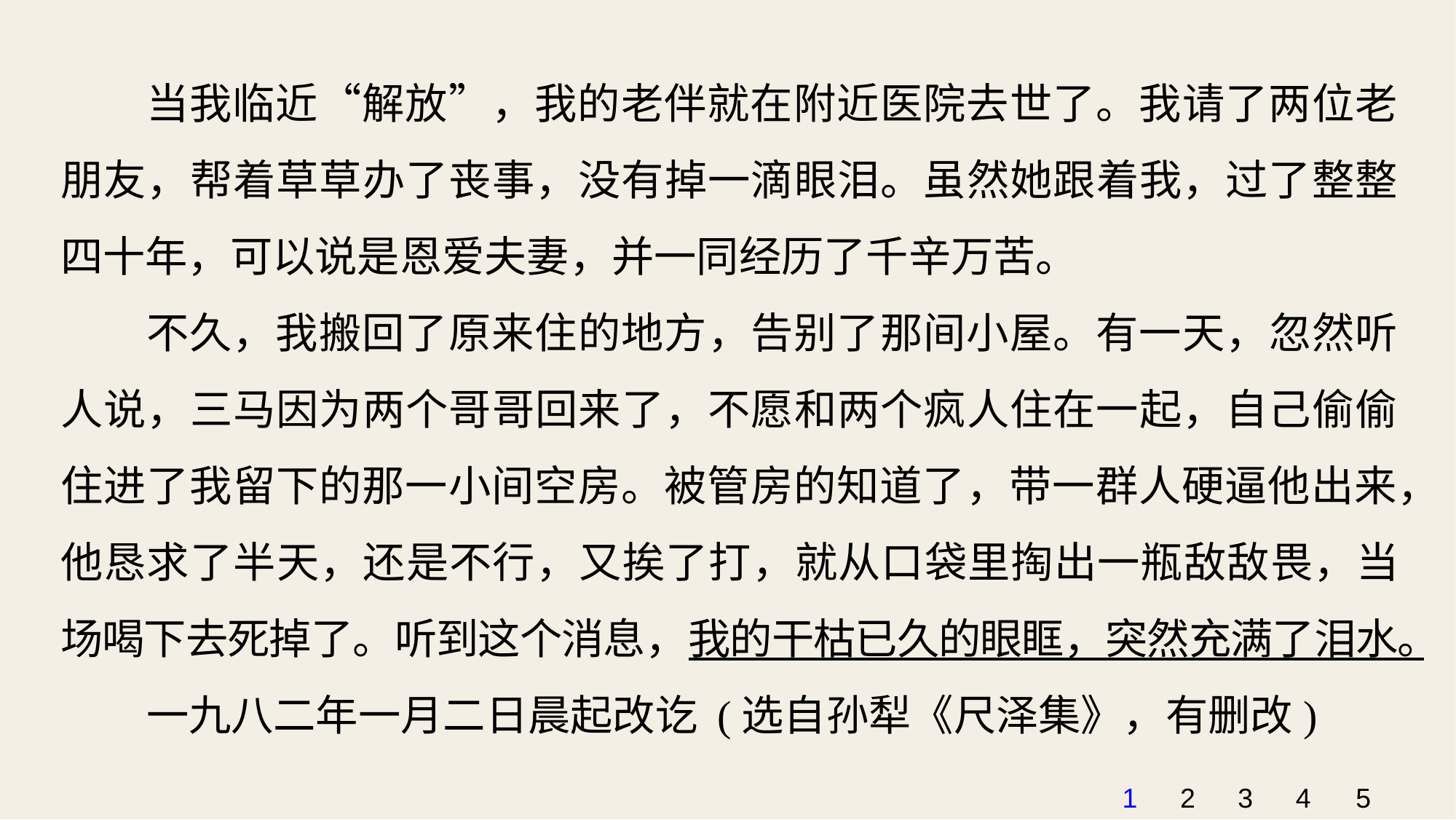

当我临近“解放”，我的老伴就在附近医院去世了。我请了两位老朋友，帮着草草办了丧事，没有掉一滴眼泪。虽然她跟着我，过了整整四十年，可以说是恩爱夫妻，并一同经历了千辛万苦。
不久，我搬回了原来住的地方，告别了那间小屋。有一天，忽然听人说，三马因为两个哥哥回来了，不愿和两个疯人住在一起，自己偷偷住进了我留下的那一小间空房。被管房的知道了，带一群人硬逼他出来，他恳求了半天，还是不行，又挨了打，就从口袋里掏出一瓶敌敌畏，当场喝下去死掉了。听到这个消息，我的干枯已久的眼眶，突然充满了泪水。
一九八二年一月二日晨起改讫 (选自孙犁《尺泽集》，有删改)
1
2
3
4
5